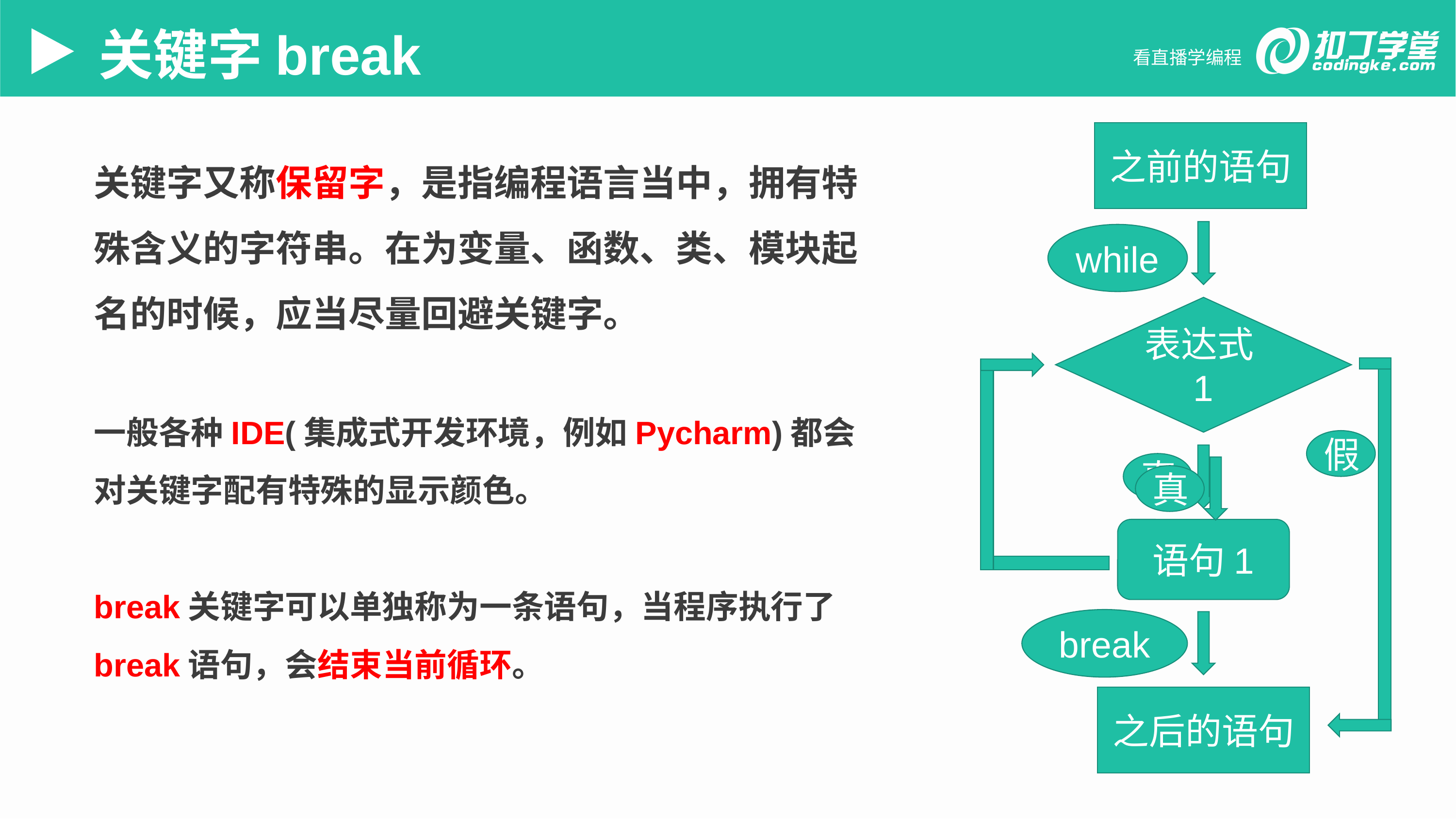

关键字break
之前的语句
关键字又称保留字，是指编程语言当中，拥有特殊含义的字符串。在为变量、函数、类、模块起名的时候，应当尽量回避关键字。

一般各种IDE(集成式开发环境，例如Pycharm)都会对关键字配有特殊的显示颜色。

break关键字可以单独称为一条语句，当程序执行了break语句，会结束当前循环。

while
表达式1

假

真

真

语句1
break

之后的语句